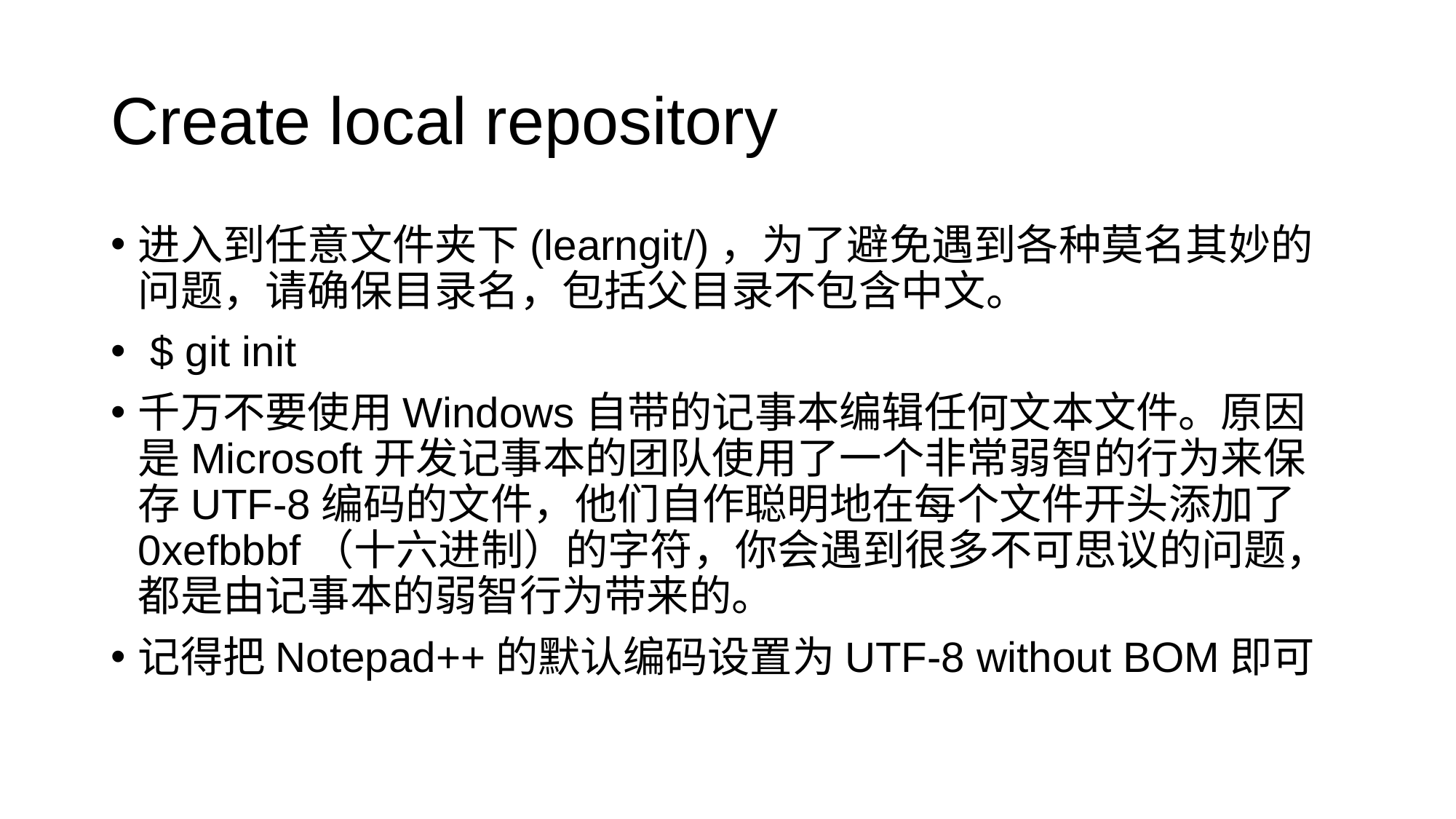

# Create local repository
进入到任意文件夹下(learngit/)，为了避免遇到各种莫名其妙的问题，请确保目录名，包括父目录不包含中文。
 $ git init
千万不要使用Windows自带的记事本编辑任何文本文件。原因是Microsoft开发记事本的团队使用了一个非常弱智的行为来保存UTF-8编码的文件，他们自作聪明地在每个文件开头添加了0xefbbbf（十六进制）的字符，你会遇到很多不可思议的问题，都是由记事本的弱智行为带来的。
记得把Notepad++的默认编码设置为UTF-8 without BOM即可